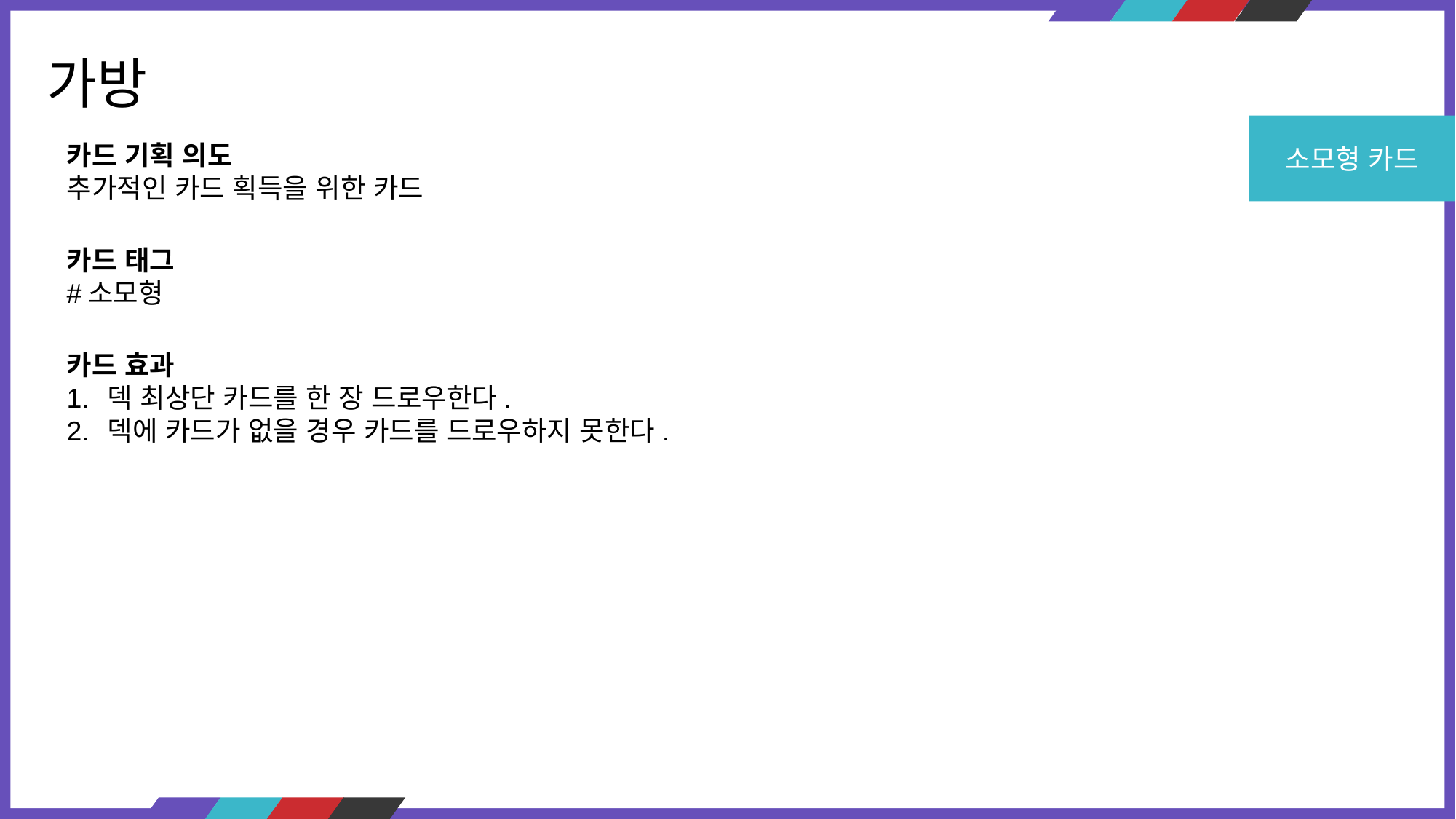

가방
소모형 카드
카드 기획 의도
추가적인 카드 획득을 위한 카드
카드 태그
#소모형
카드 효과
덱 최상단 카드를 한 장 드로우한다.
덱에 카드가 없을 경우 카드를 드로우하지 못한다.